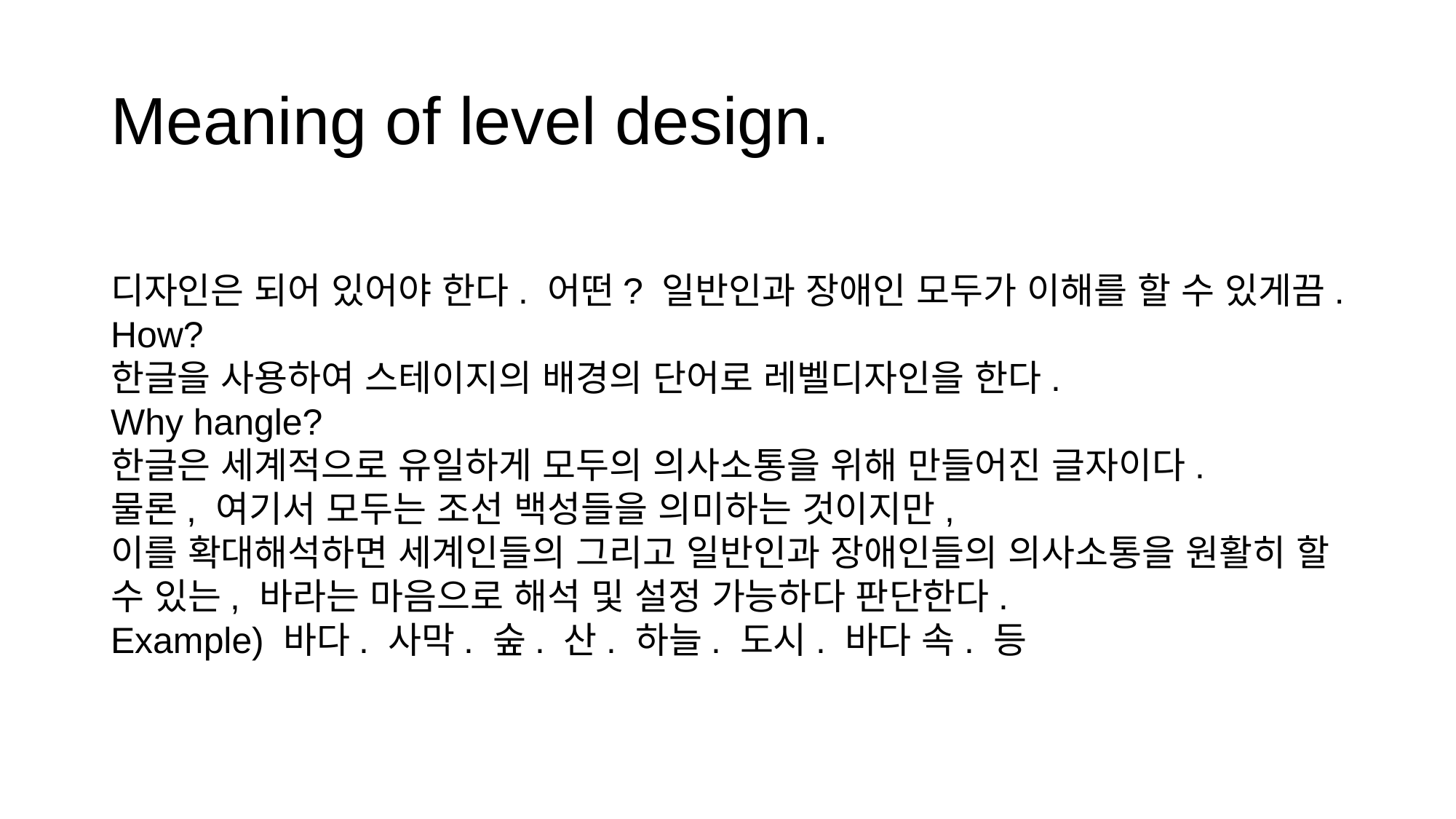

# Meaning of level design.
디자인은 되어 있어야 한다. 어떤? 일반인과 장애인 모두가 이해를 할 수 있게끔.
How?
한글을 사용하여 스테이지의 배경의 단어로 레벨디자인을 한다.
Why hangle?
한글은 세계적으로 유일하게 모두의 의사소통을 위해 만들어진 글자이다.
물론, 여기서 모두는 조선 백성들을 의미하는 것이지만,
이를 확대해석하면 세계인들의 그리고 일반인과 장애인들의 의사소통을 원활히 할 수 있는, 바라는 마음으로 해석 및 설정 가능하다 판단한다.
Example) 바다. 사막. 숲. 산. 하늘. 도시. 바다 속. 등